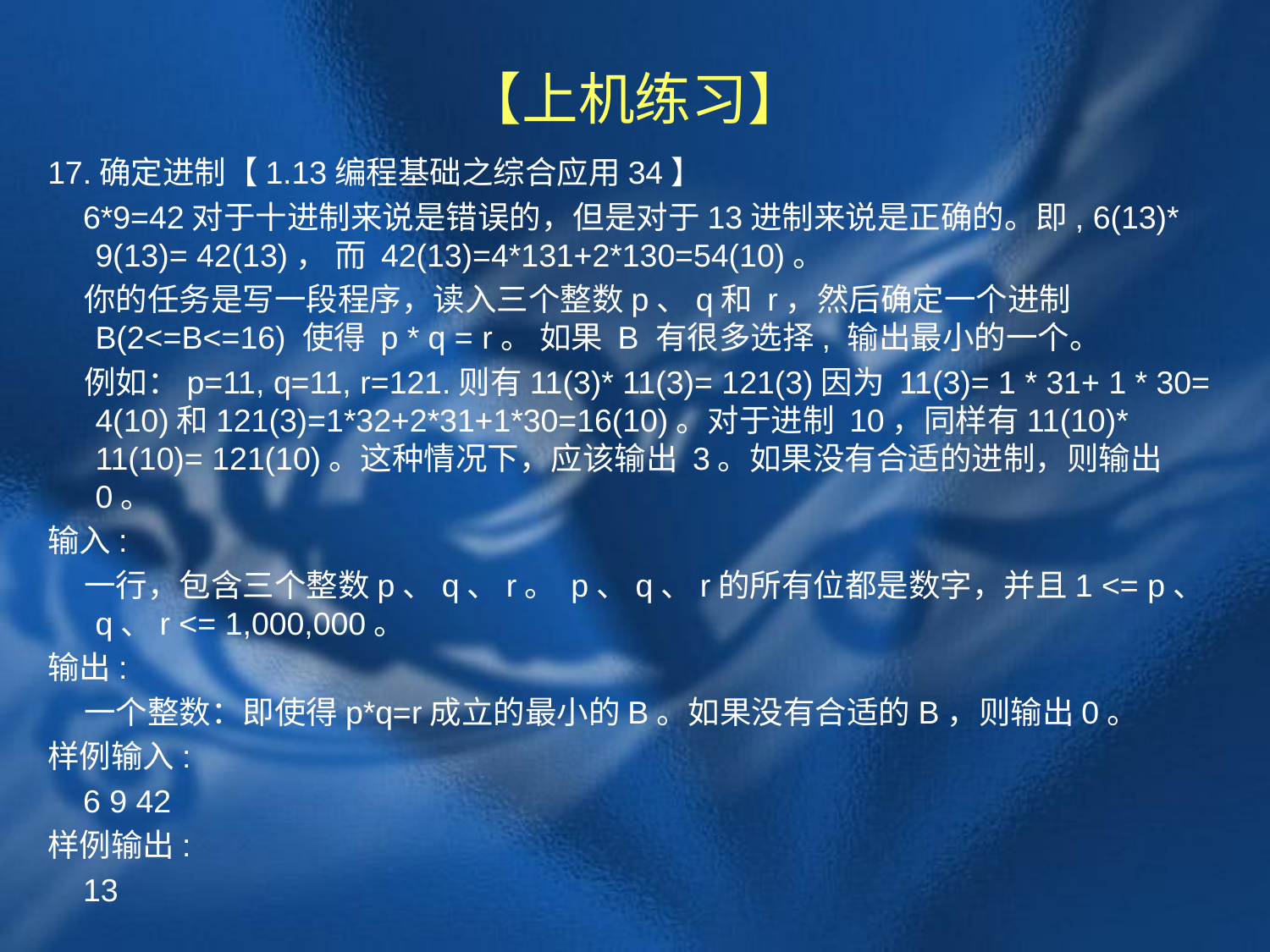

# 【上机练习】
17.确定进制【1.13编程基础之综合应用34】
    6*9=42对于十进制来说是错误的，但是对于13进制来说是正确的。即, 6(13)* 9(13)= 42(13)， 而 42(13)=4*131+2*130=54(10)。
    你的任务是写一段程序，读入三个整数p、q和 r，然后确定一个进制 B(2<=B<=16) 使得 p * q = r。 如果 B 有很多选择, 输出最小的一个。
    例如：p=11, q=11, r=121.则有11(3)* 11(3)= 121(3)因为 11(3)= 1 * 31+ 1 * 30= 4(10)和121(3)=1*32+2*31+1*30=16(10)。对于进制 10，同样有11(10)* 11(10)= 121(10)。这种情况下，应该输出 3。如果没有合适的进制，则输出 0。
输入:
    一行，包含三个整数p、q、r。 p、q、r的所有位都是数字，并且1 <= p、q、r <= 1,000,000。
输出:
    一个整数：即使得p*q=r成立的最小的B。如果没有合适的B，则输出0。
样例输入:
    6 9 42
样例输出:
    13